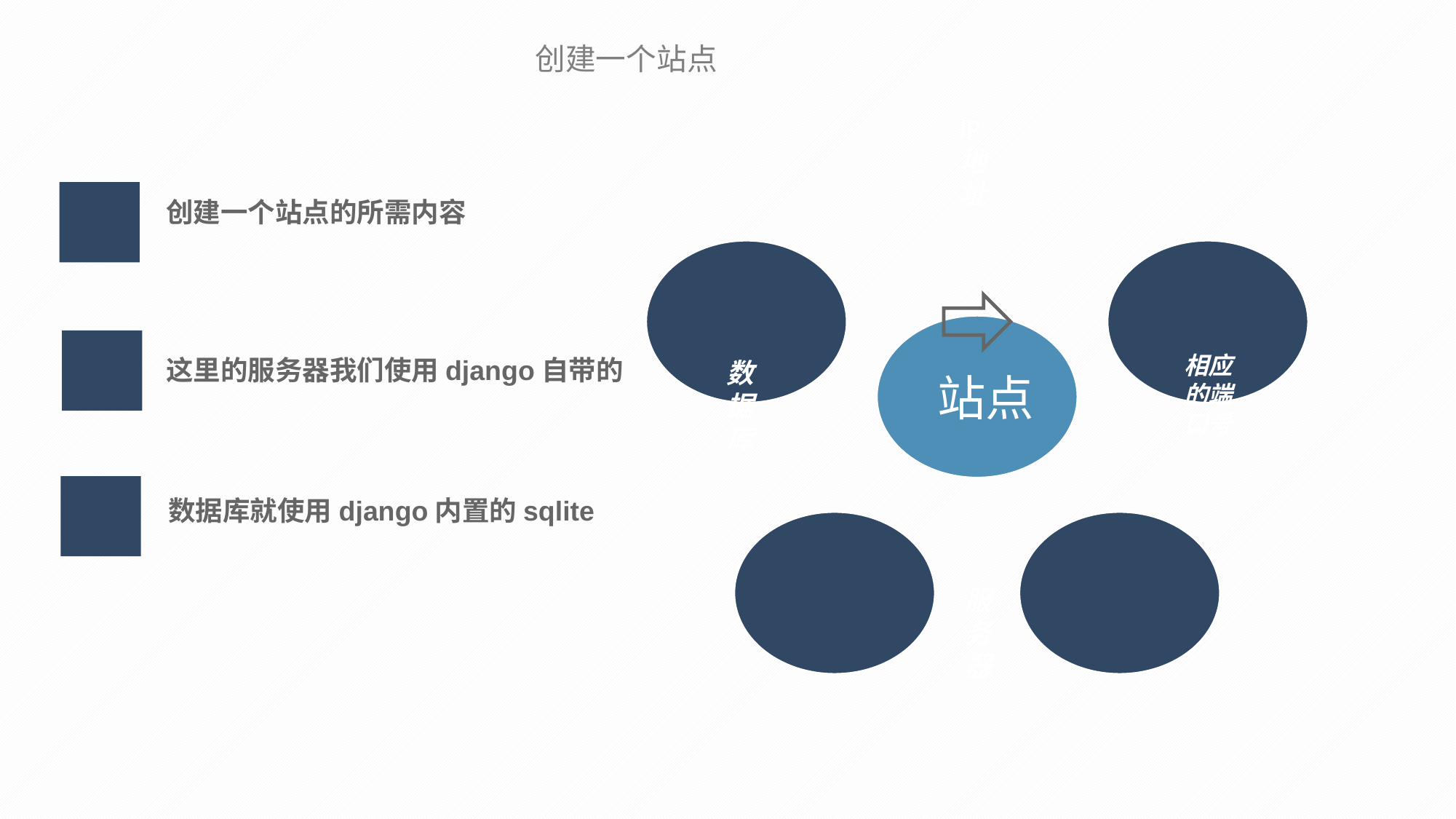

创建一个站点
 站点
IP地址

创建一个站点的所需内容

相应的端口号
这里的服务器我们使用django自带的
数据库

数据库就使用django内置的sqlite
服务器